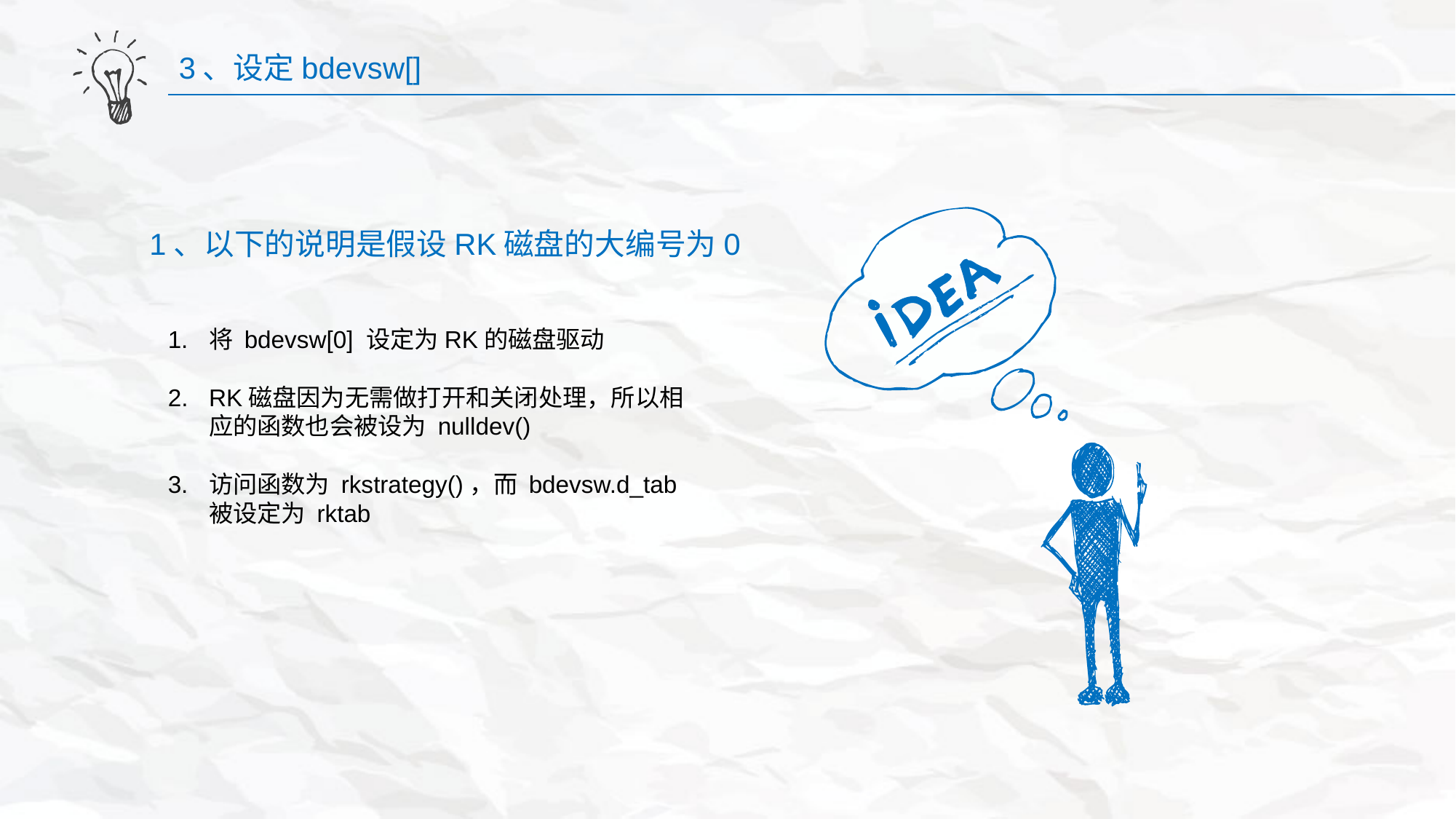

3、设定bdevsw[]

1、以下的说明是假设RK磁盘的大编号为0
将 bdevsw[0] 设定为RK的磁盘驱动

RK磁盘因为无需做打开和关闭处理，所以相应的函数也会被设为 nulldev()

访问函数为 rkstrategy()，而 bdevsw.d_tab被设定为 rktab